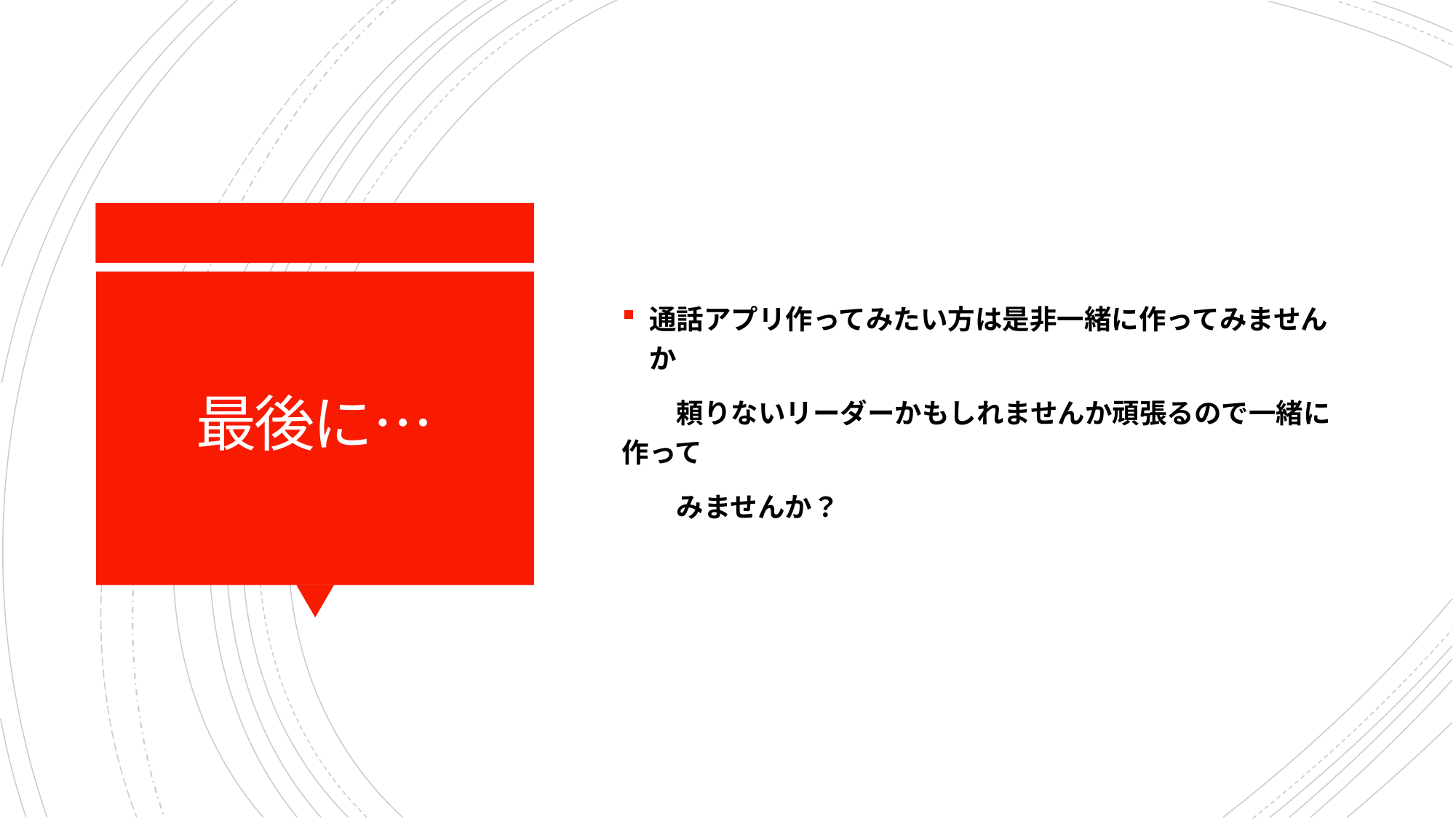

通話アプリ作ってみたい方は是非一緒に作ってみませんか
　　頼りないリーダーかもしれませんか頑張るので一緒に作って
　　みませんか？
# 最後に…